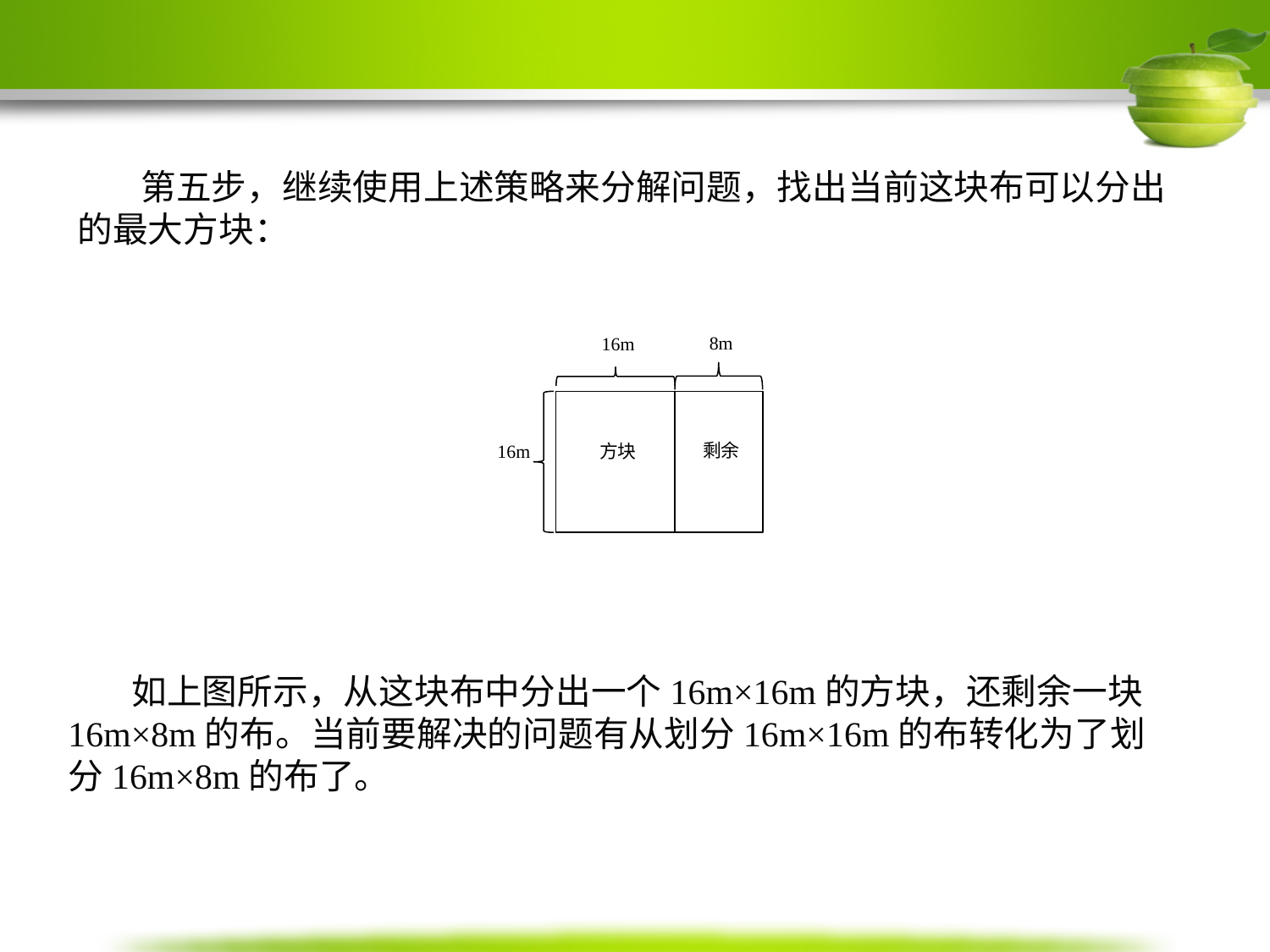

第五步，继续使用上述策略来分解问题，找出当前这块布可以分出的最大方块：

8m
16m

剩余
16m
方块
如上图所示，从这块布中分出一个16m×16m的方块，还剩余一块16m×8m的布。当前要解决的问题有从划分16m×16m的布转化为了划分16m×8m的布了。